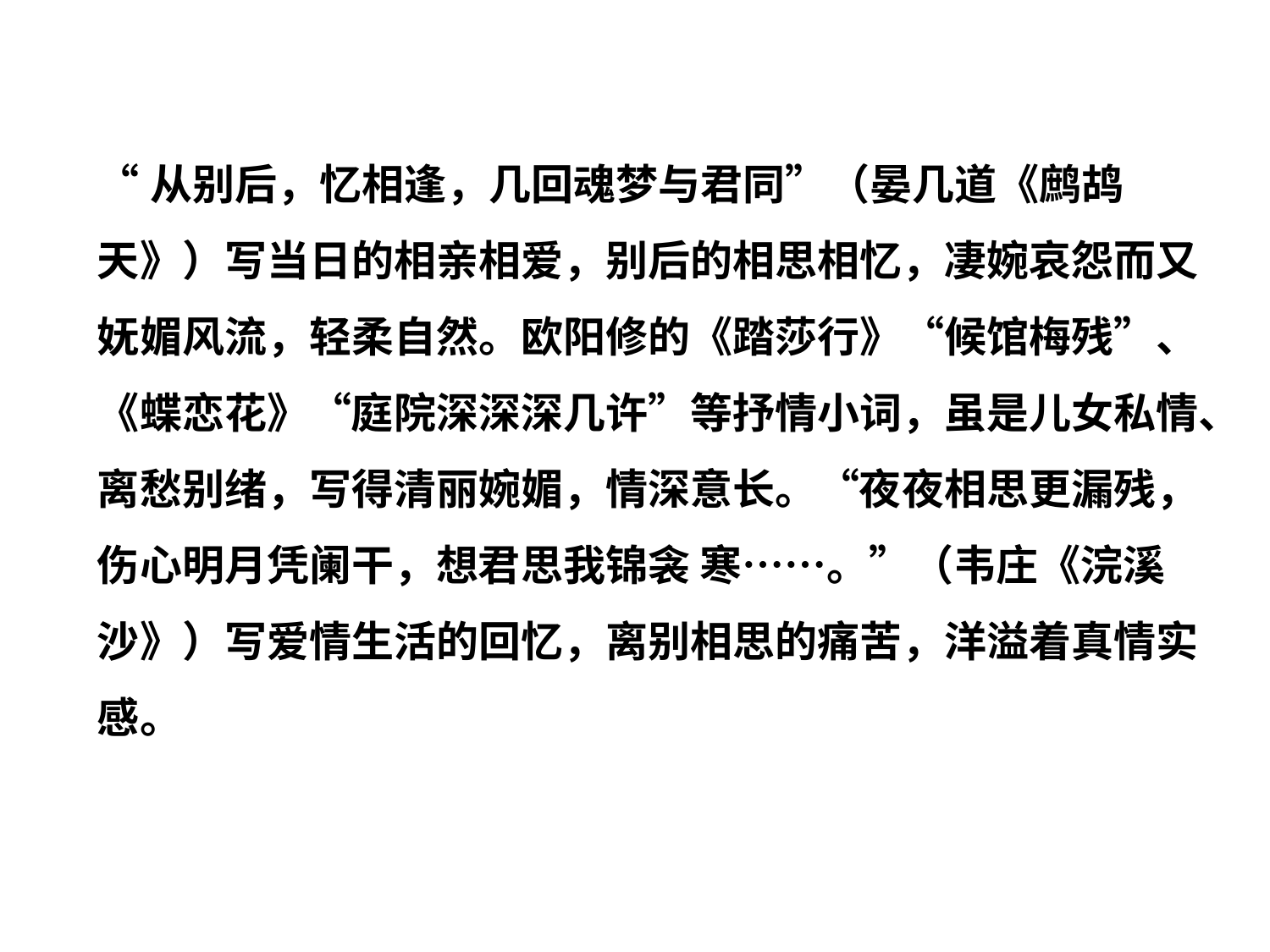

“从别后，忆相逢，几回魂梦与君同”（晏几道《鹧鸪天》）写当日的相亲相爱，别后的相思相忆，凄婉哀怨而又妩媚风流，轻柔自然。欧阳修的《踏莎行》“候馆梅残”、《蝶恋花》“庭院深深深几许”等抒情小词，虽是儿女私情、离愁别绪，写得清丽婉媚，情深意长。“夜夜相思更漏残，伤心明月凭阑干，想君思我锦衾 寒……。”（韦庄《浣溪沙》）写爱情生活的回忆，离别相思的痛苦，洋溢着真情实感。